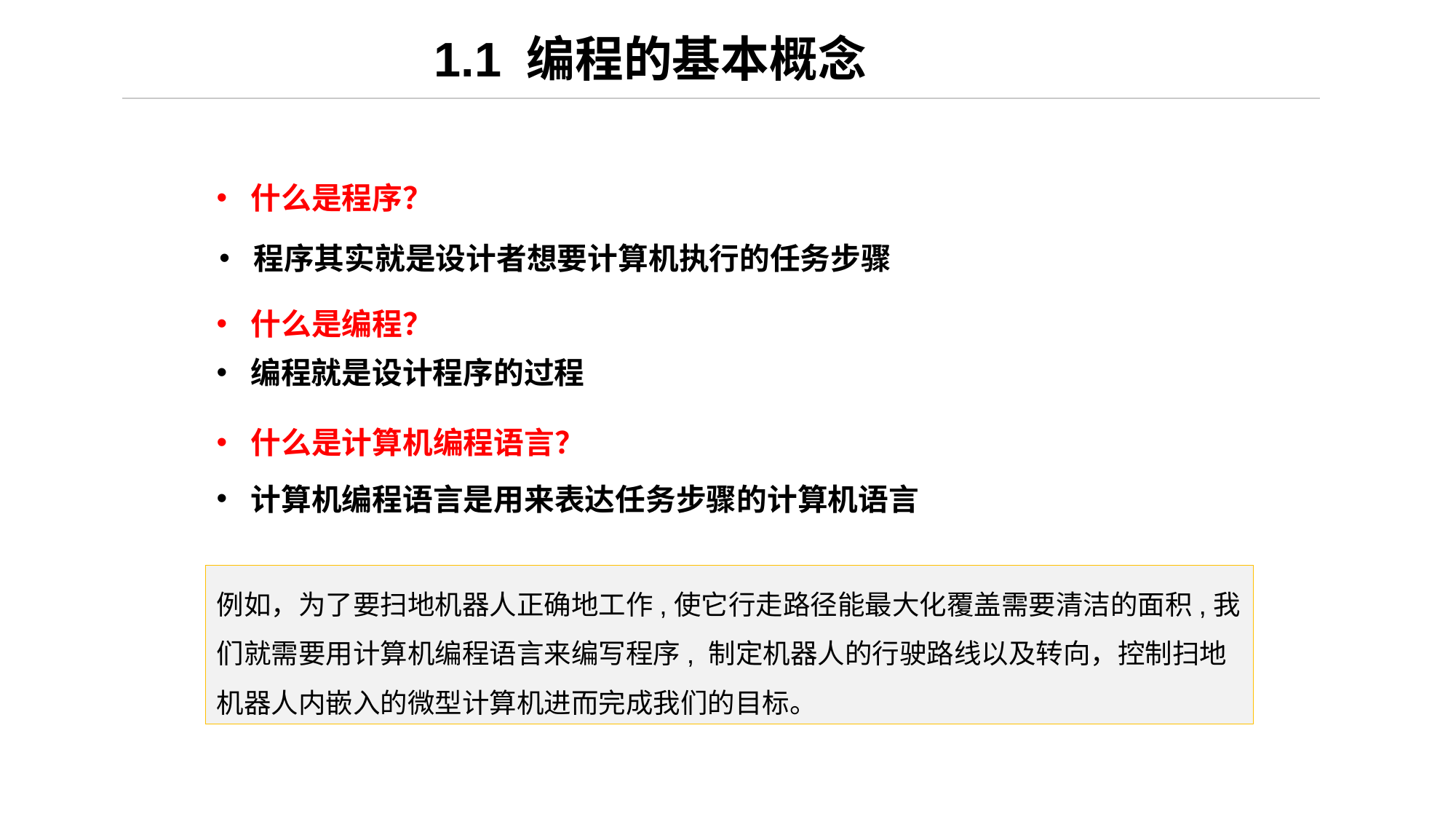

1.1 编程的基本概念
什么是程序？
程序其实就是设计者想要计算机执行的任务步骤
什么是编程？
编程就是设计程序的过程
什么是计算机编程语言？
计算机编程语言是用来表达任务步骤的计算机语言
例如，为了要扫地机器人正确地工作,使它行走路径能最大化覆盖需要清洁的面积,我们就需要用计算机编程语言来编写程序, 制定机器人的行驶路线以及转向，控制扫地机器人内嵌入的微型计算机进而完成我们的目标。